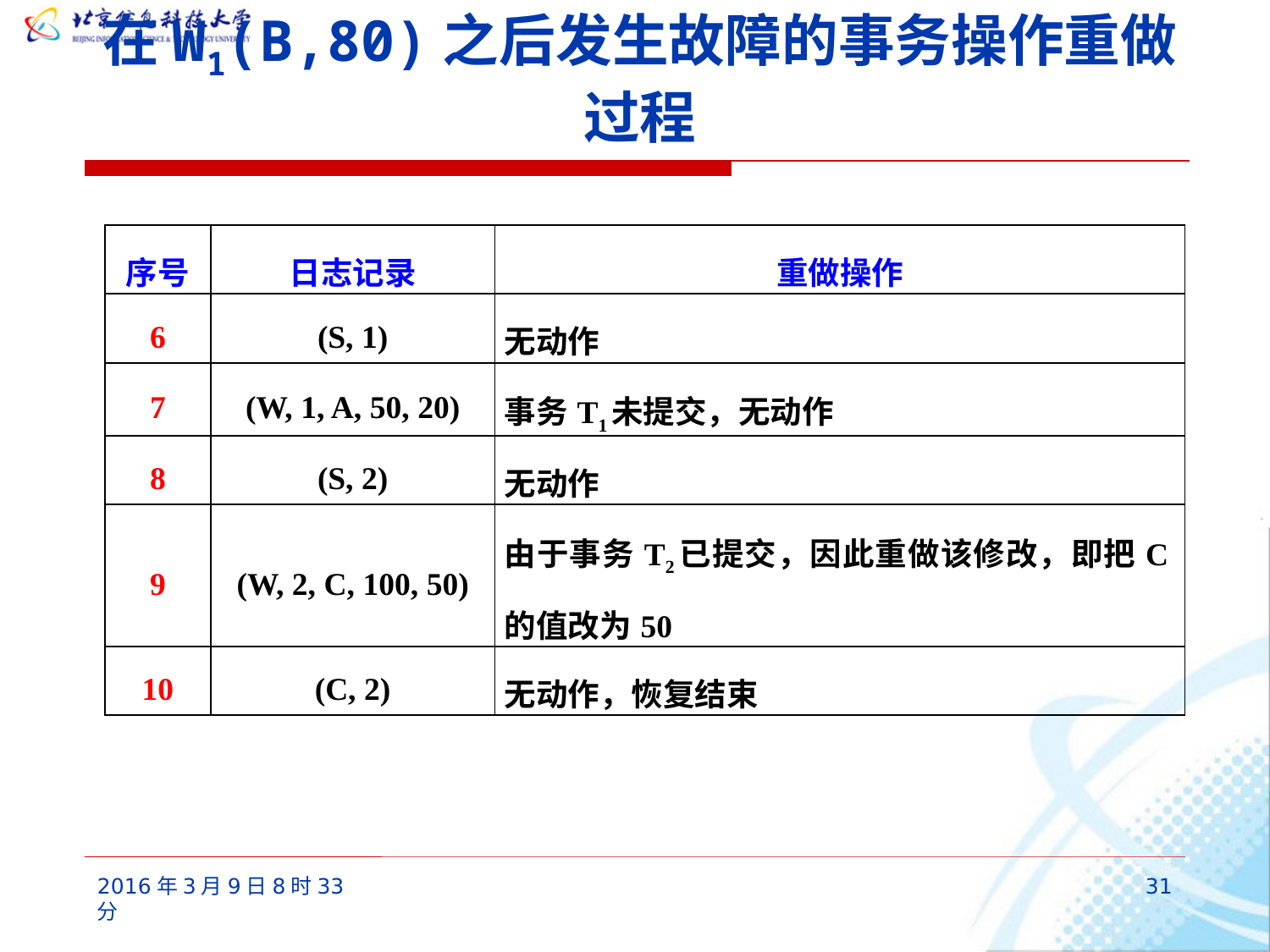

# 在W1(B,80)之后发生故障的事务操作重做过程
| 序号 | 日志记录 | 重做操作 |
| --- | --- | --- |
| 6 | (S, 1) | 无动作 |
| 7 | (W, 1, A, 50, 20) | 事务T1未提交，无动作 |
| 8 | (S, 2) | 无动作 |
| 9 | (W, 2, C, 100, 50) | 由于事务T2已提交，因此重做该修改，即把C的值改为50 |
| 10 | (C, 2) | 无动作，恢复结束 |
2016年3月9日8时33分
31